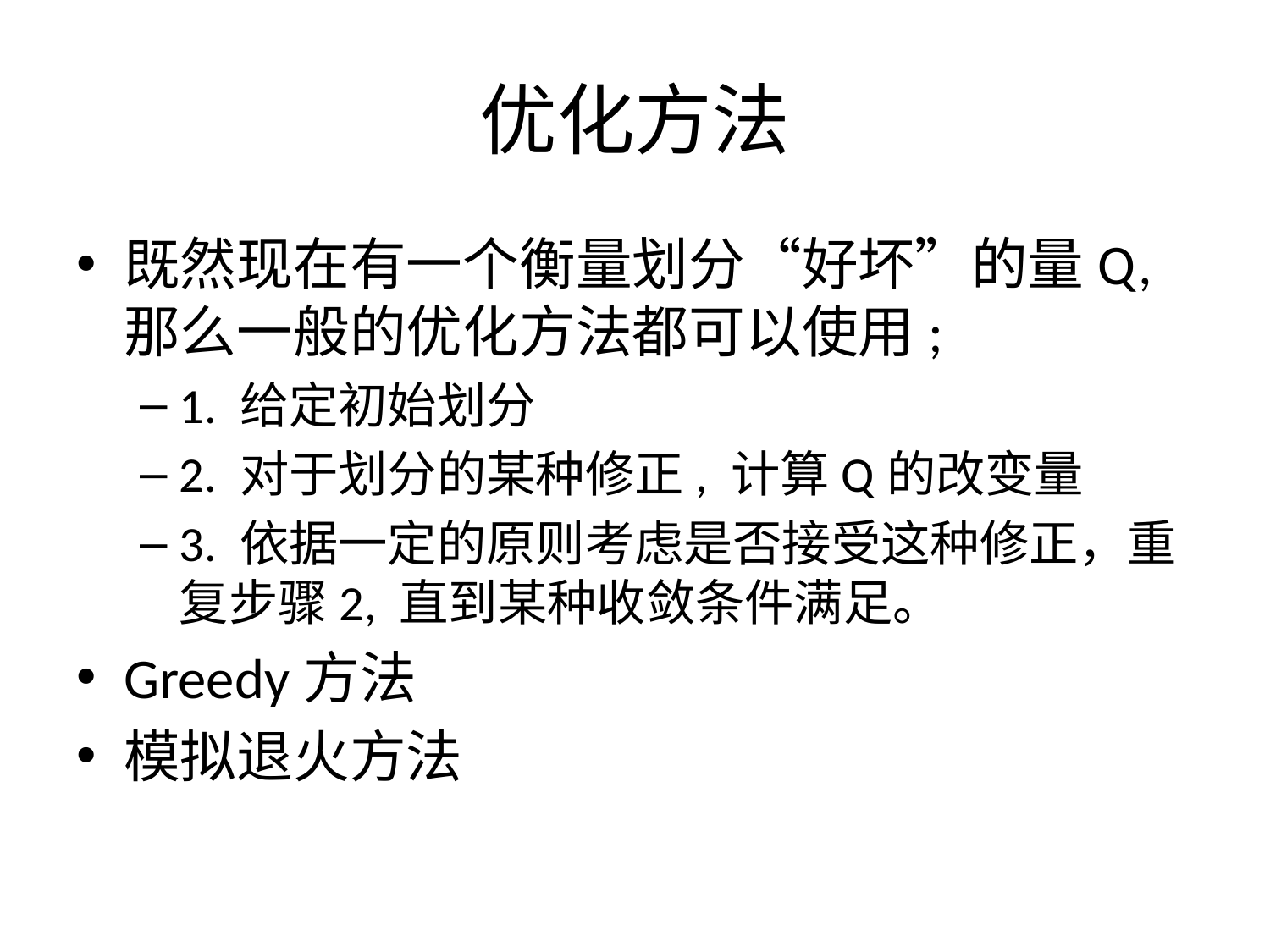

# 优化方法
既然现在有一个衡量划分“好坏”的量Q, 那么一般的优化方法都可以使用;
1. 给定初始划分
2. 对于划分的某种修正, 计算Q的改变量
3. 依据一定的原则考虑是否接受这种修正，重复步骤2, 直到某种收敛条件满足。
Greedy方法
模拟退火方法